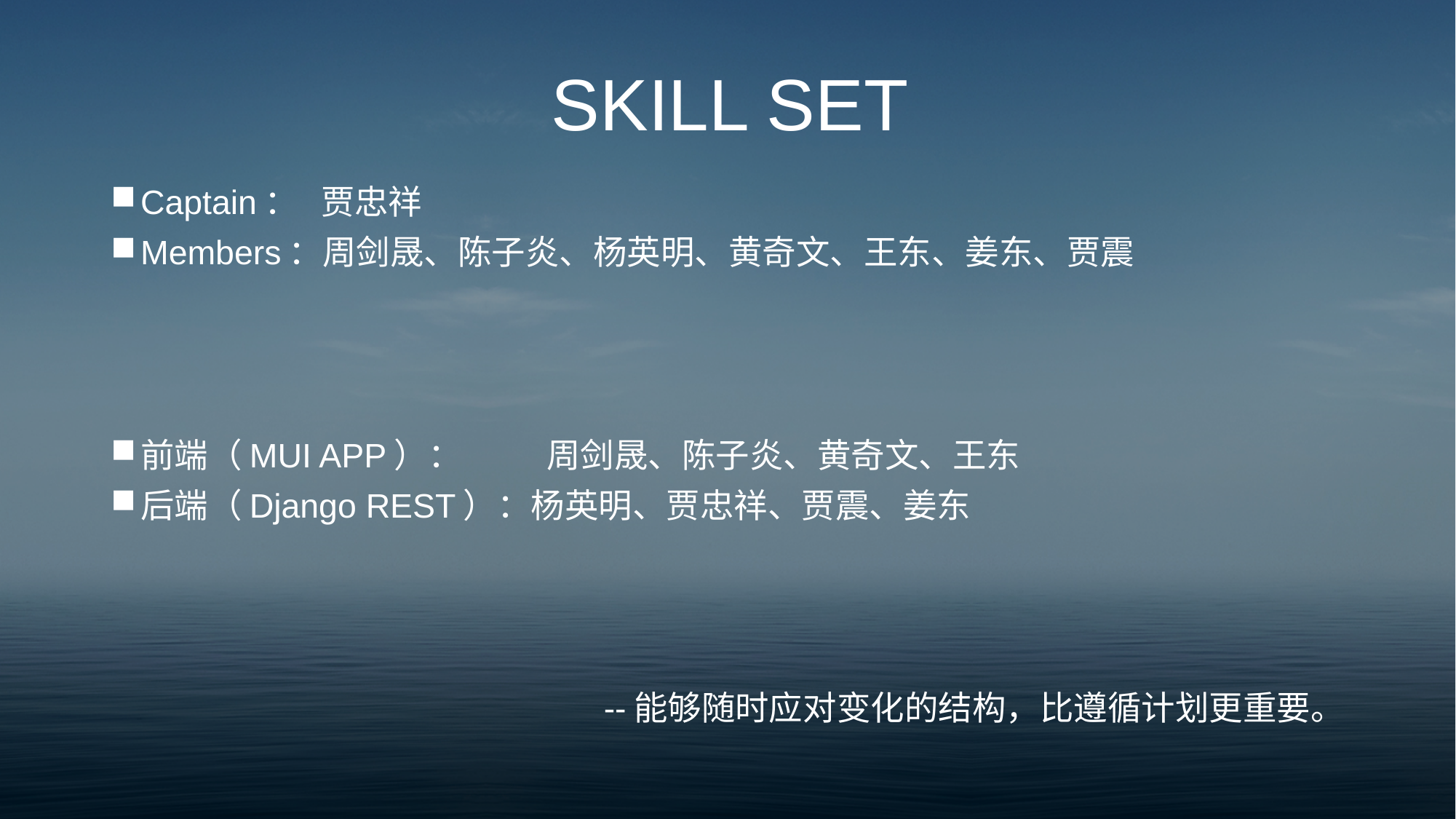

SKILL SET
Captain：   贾忠祥
Members：周剑晟、陈子炎、杨英明、黄奇文、王东、姜东、贾震

前端（MUI APP）：	周剑晟、陈子炎、黄奇文、王东
后端（Django REST）：杨英明、贾忠祥、贾震、姜东

--能够随时应对变化的结构，比遵循计划更重要。